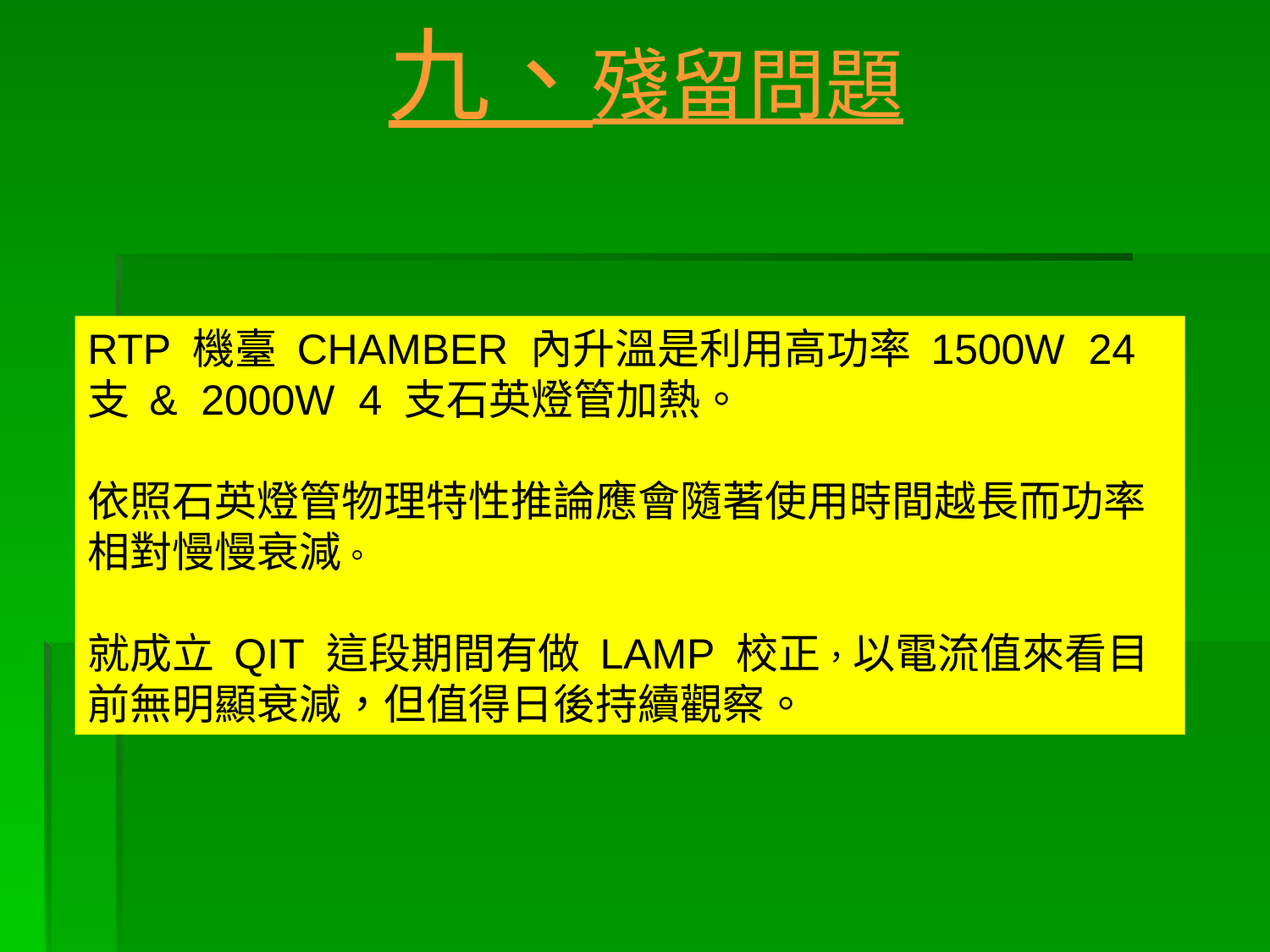

# 九、殘留問題
RTP 機臺 CHAMBER 內升溫是利用高功率 1500W  24 支 &  2000W  4 支石英燈管加熱。

依照石英燈管物理特性推論應會隨著使用時間越長而功率相對慢慢衰減。

就成立 QIT 這段期間有做 LAMP 校正，以電流值來看目前無明顯衰減，但值得日後持續觀察。